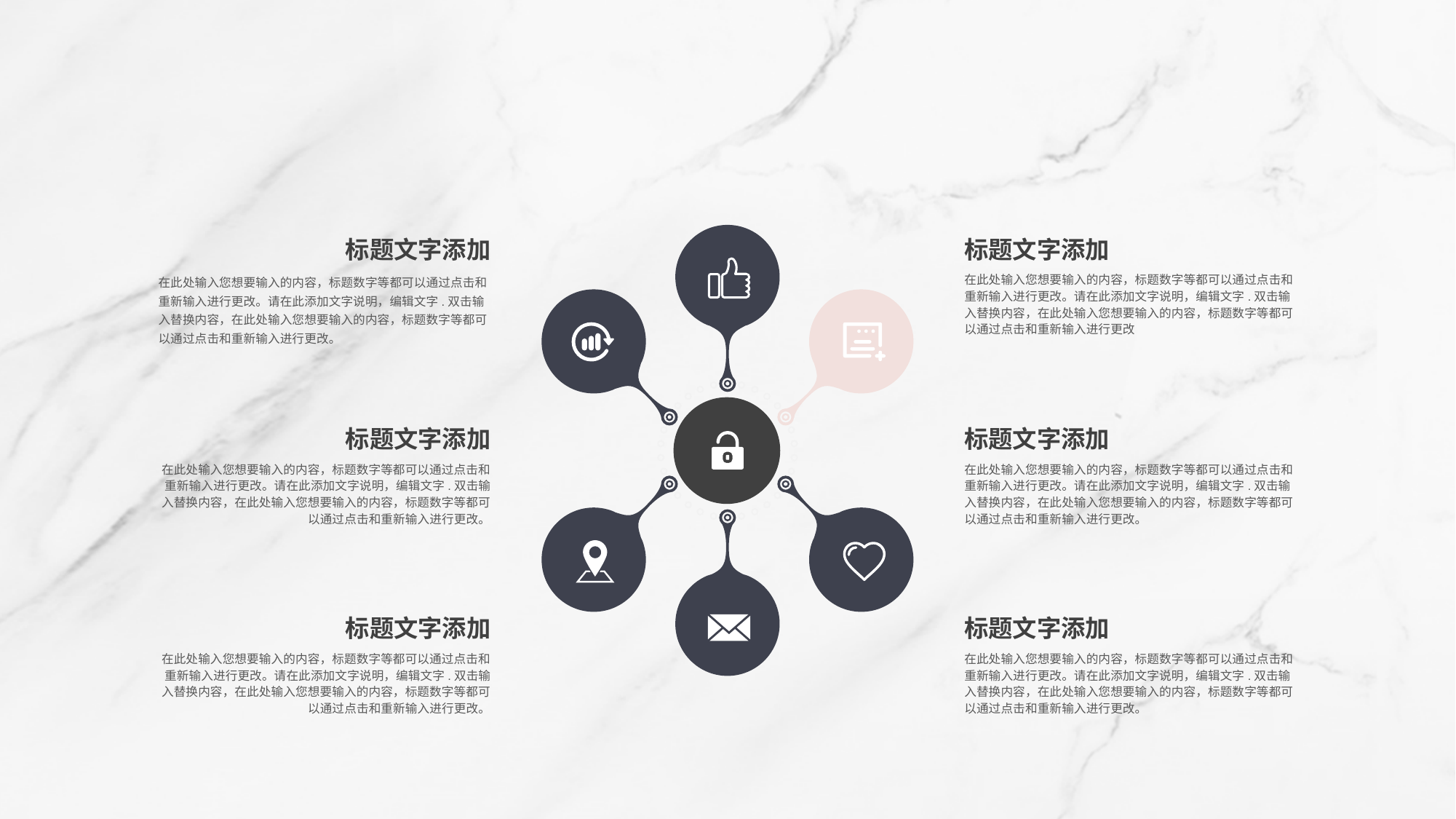

标题文字添加
在此处输入您想要输入的内容，标题数字等都可以通过点击和重新输入进行更改。请在此添加文字说明，编辑文字.双击输入替换内容，在此处输入您想要输入的内容，标题数字等都可以通过点击和重新输入进行更改。

标题文字添加
在此处输入您想要输入的内容，标题数字等都可以通过点击和重新输入进行更改。请在此添加文字说明，编辑文字.双击输入替换内容，在此处输入您想要输入的内容，标题数字等都可以通过点击和重新输入进行更改

标题文字添加
在此处输入您想要输入的内容，标题数字等都可以通过点击和重新输入进行更改。请在此添加文字说明，编辑文字.双击输入替换内容，在此处输入您想要输入的内容，标题数字等都可以通过点击和重新输入进行更改。
标题文字添加
在此处输入您想要输入的内容，标题数字等都可以通过点击和重新输入进行更改。请在此添加文字说明，编辑文字.双击输入替换内容，在此处输入您想要输入的内容，标题数字等都可以通过点击和重新输入进行更改。
标题文字添加
在此处输入您想要输入的内容，标题数字等都可以通过点击和重新输入进行更改。请在此添加文字说明，编辑文字.双击输入替换内容，在此处输入您想要输入的内容，标题数字等都可以通过点击和重新输入进行更改。
标题文字添加
在此处输入您想要输入的内容，标题数字等都可以通过点击和重新输入进行更改。请在此添加文字说明，编辑文字.双击输入替换内容，在此处输入您想要输入的内容，标题数字等都可以通过点击和重新输入进行更改。